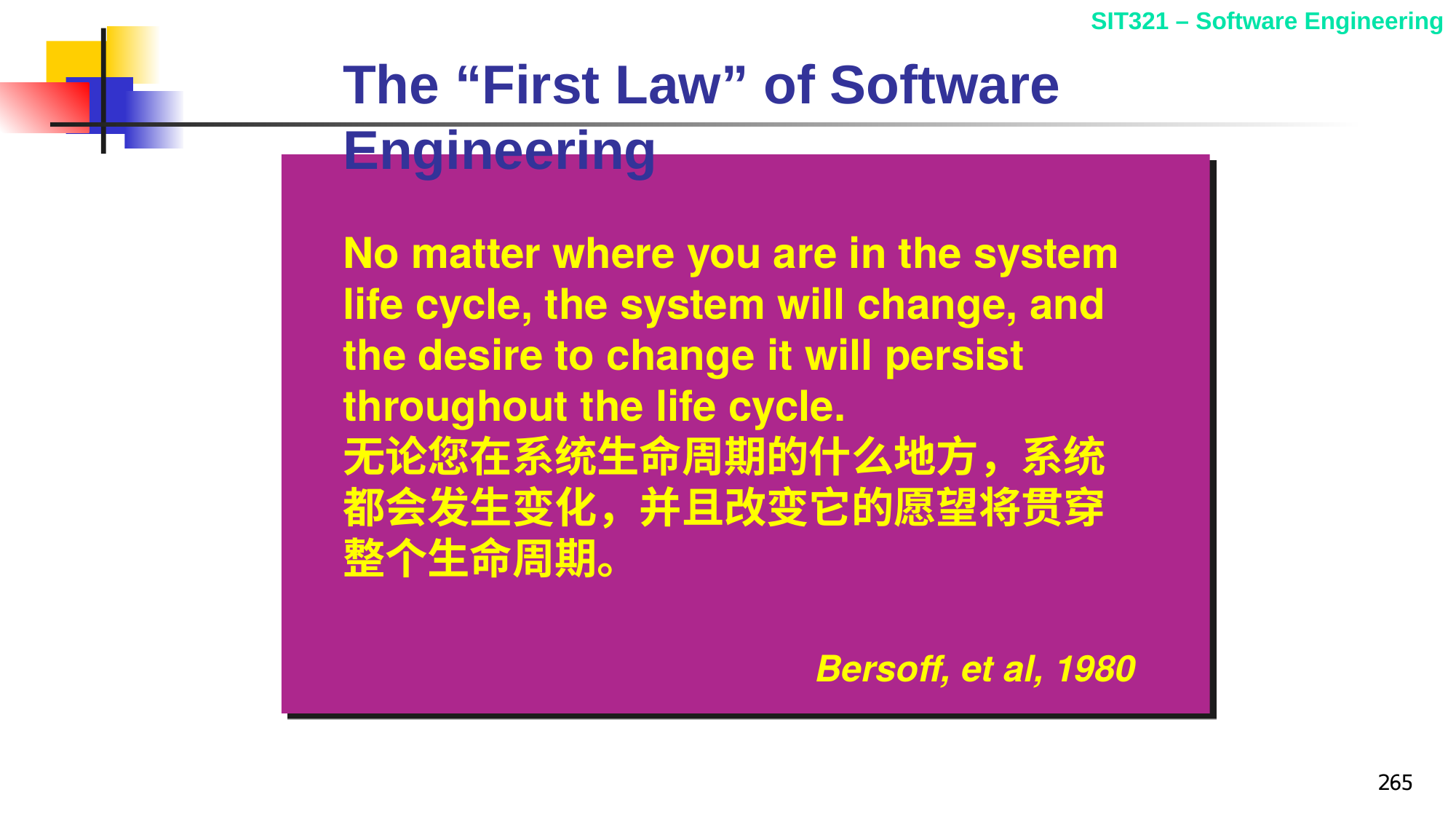

# The “First Law” of Software Engineering

No matter where you are in the system life cycle, the system will change, and the desire to change it will persist throughout the life cycle.
无论您在系统生命周期的什么地方，系统都会发生变化，并且改变它的愿望将贯穿整个生命周期。

Bersoff, et al, 1980
265